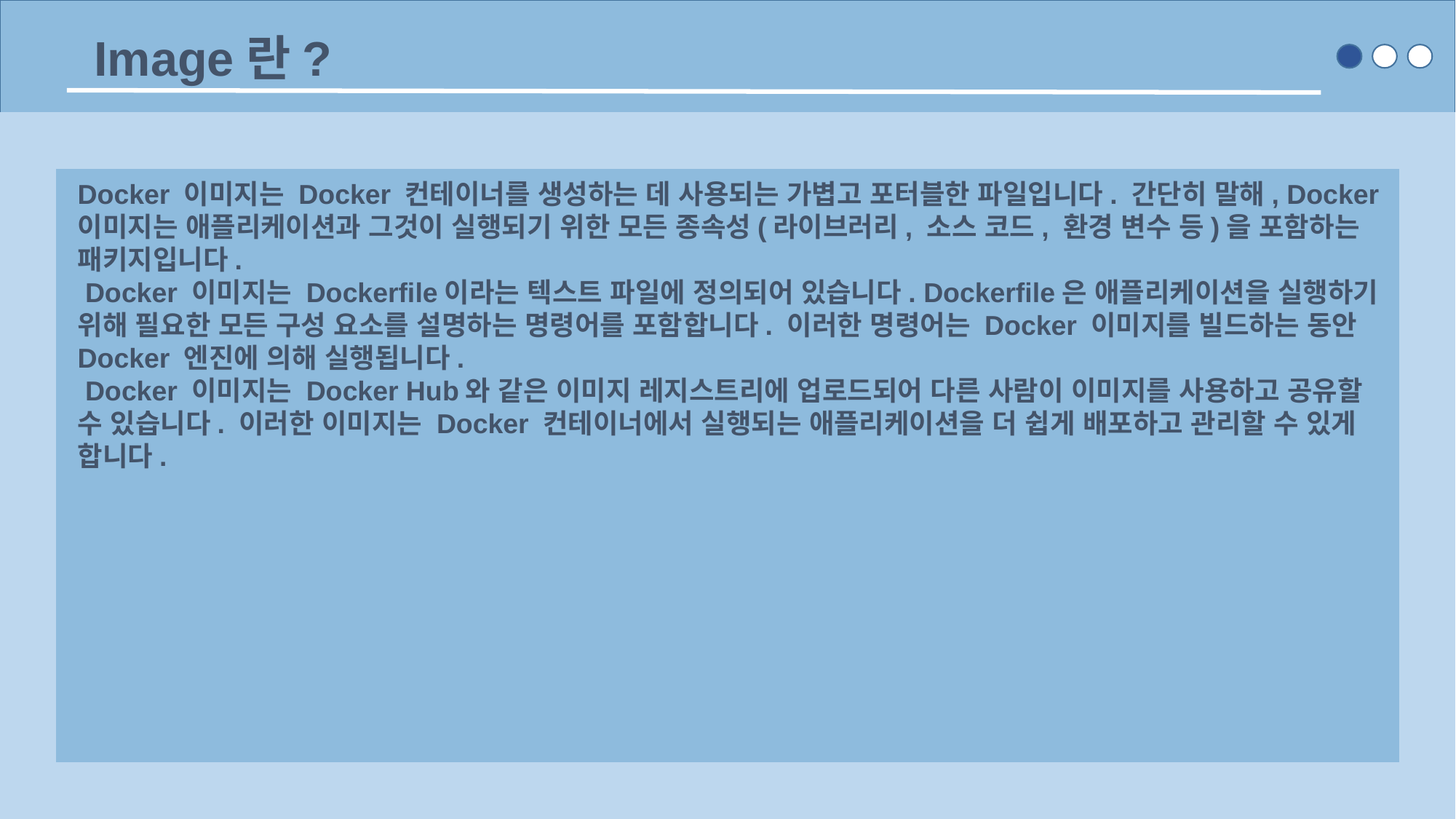

Image란?

Docker 이미지는 Docker 컨테이너를 생성하는 데 사용되는 가볍고 포터블한 파일입니다. 간단히 말해, Docker 이미지는 애플리케이션과 그것이 실행되기 위한 모든 종속성(라이브러리, 소스 코드, 환경 변수 등)을 포함하는 패키지입니다.
 Docker 이미지는 Dockerfile이라는 텍스트 파일에 정의되어 있습니다. Dockerfile은 애플리케이션을 실행하기 위해 필요한 모든 구성 요소를 설명하는 명령어를 포함합니다. 이러한 명령어는 Docker 이미지를 빌드하는 동안 Docker 엔진에 의해 실행됩니다.
 Docker 이미지는 Docker Hub와 같은 이미지 레지스트리에 업로드되어 다른 사람이 이미지를 사용하고 공유할 수 있습니다. 이러한 이미지는 Docker 컨테이너에서 실행되는 애플리케이션을 더 쉽게 배포하고 관리할 수 있게 합니다.